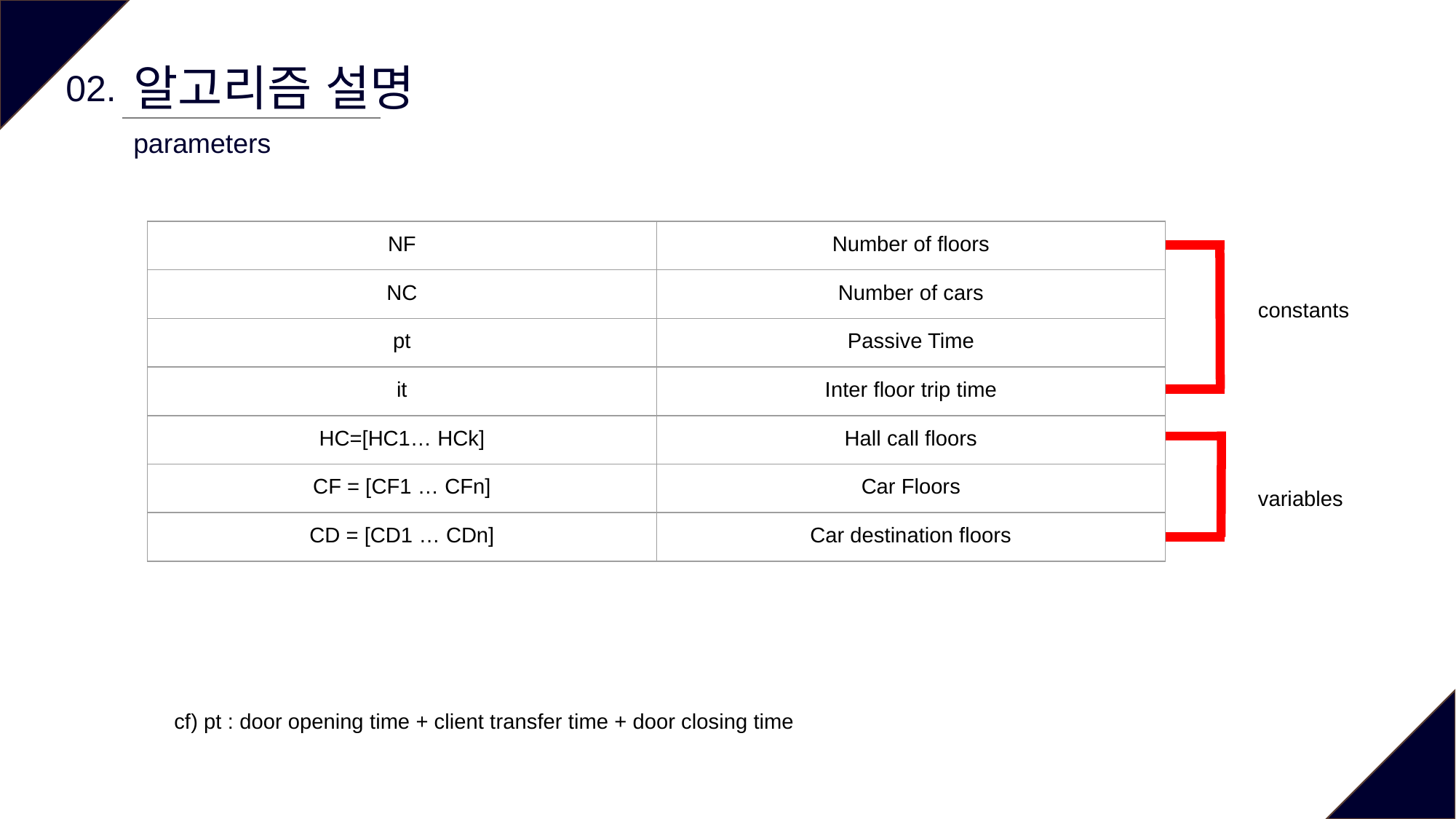

알고리즘 설명
02.
parameters

| NF | Number of floors |
| --- | --- |
| NC | Number of cars |
| pt | Passive Time |
| it | Inter floor trip time |
| HC=[HC1… HCk] | Hall call floors |
| CF = [CF1 … CFn] | Car Floors |
| CD = [CD1 … CDn] | Car destination floors |
constants
variables
cf) pt : door opening time + client transfer time + door closing time